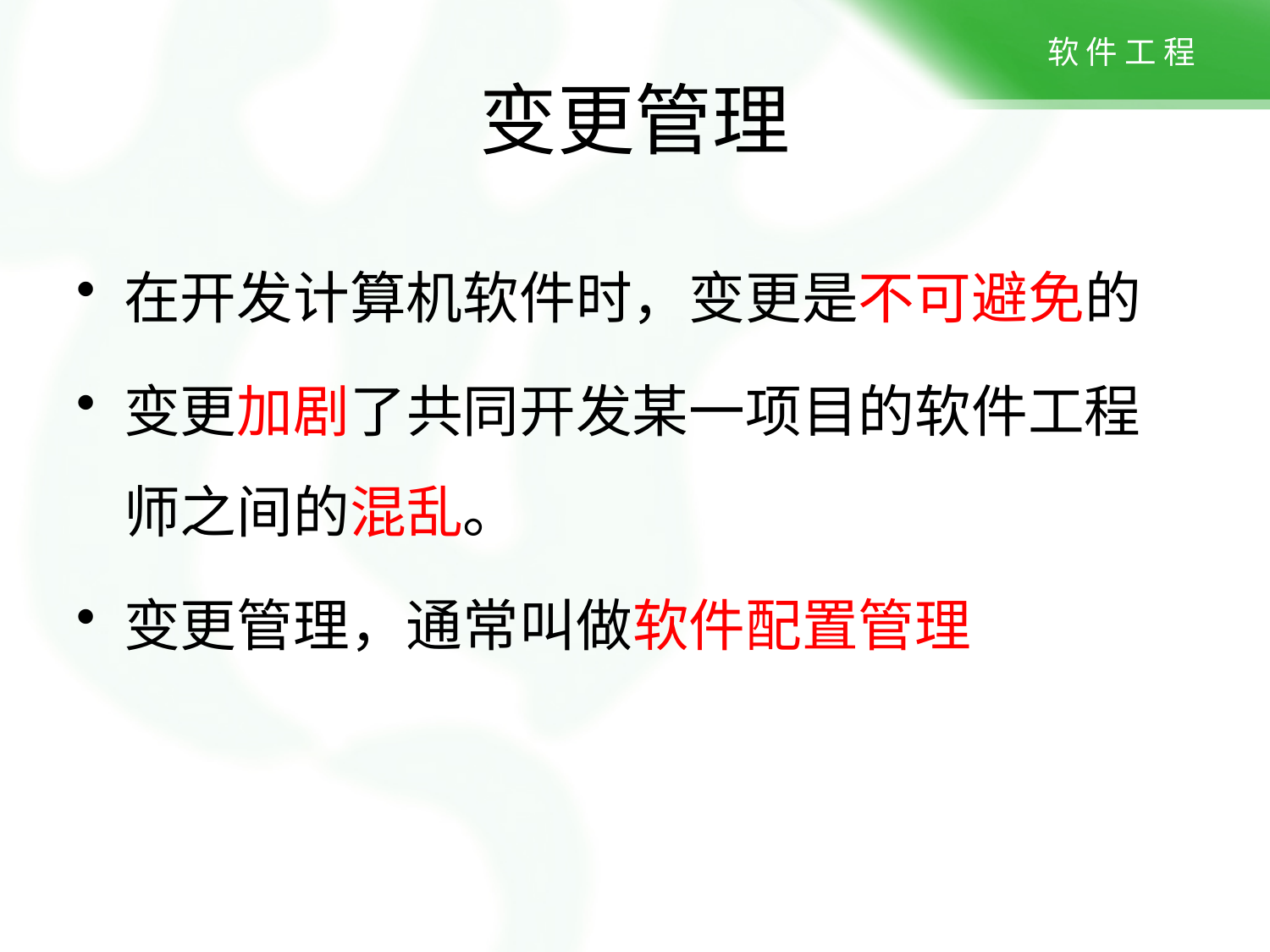

# 变更管理
在开发计算机软件时，变更是不可避免的
变更加剧了共同开发某一项目的软件工程师之间的混乱。
变更管理，通常叫做软件配置管理